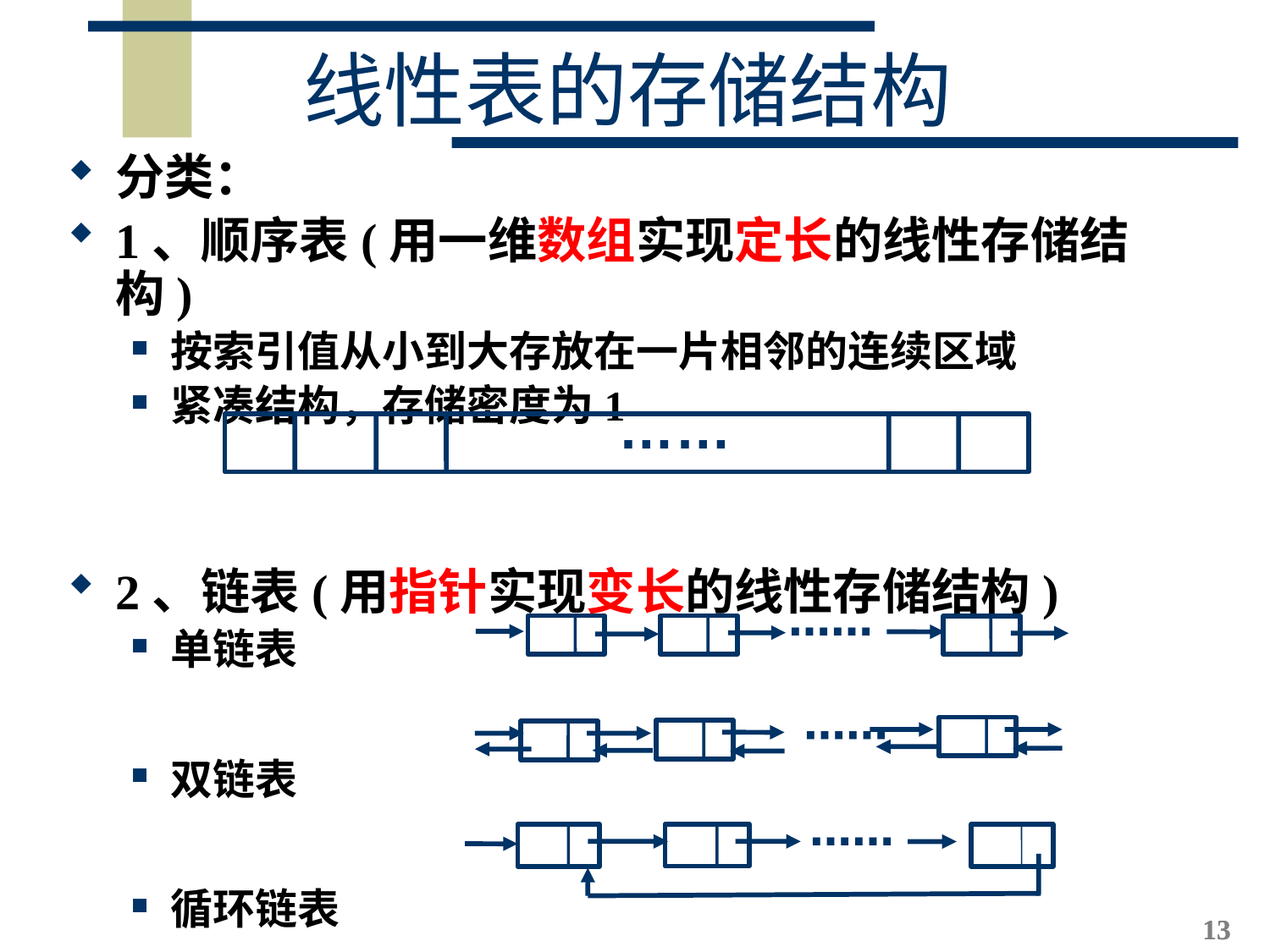

线性表的存储结构
分类：
1、顺序表(用一维数组实现定长的线性存储结构)
按索引值从小到大存放在一片相邻的连续区域
紧凑结构，存储密度为1

2、链表(用指针实现变长的线性存储结构)
单链表

双链表

循环链表
……

……

……

……